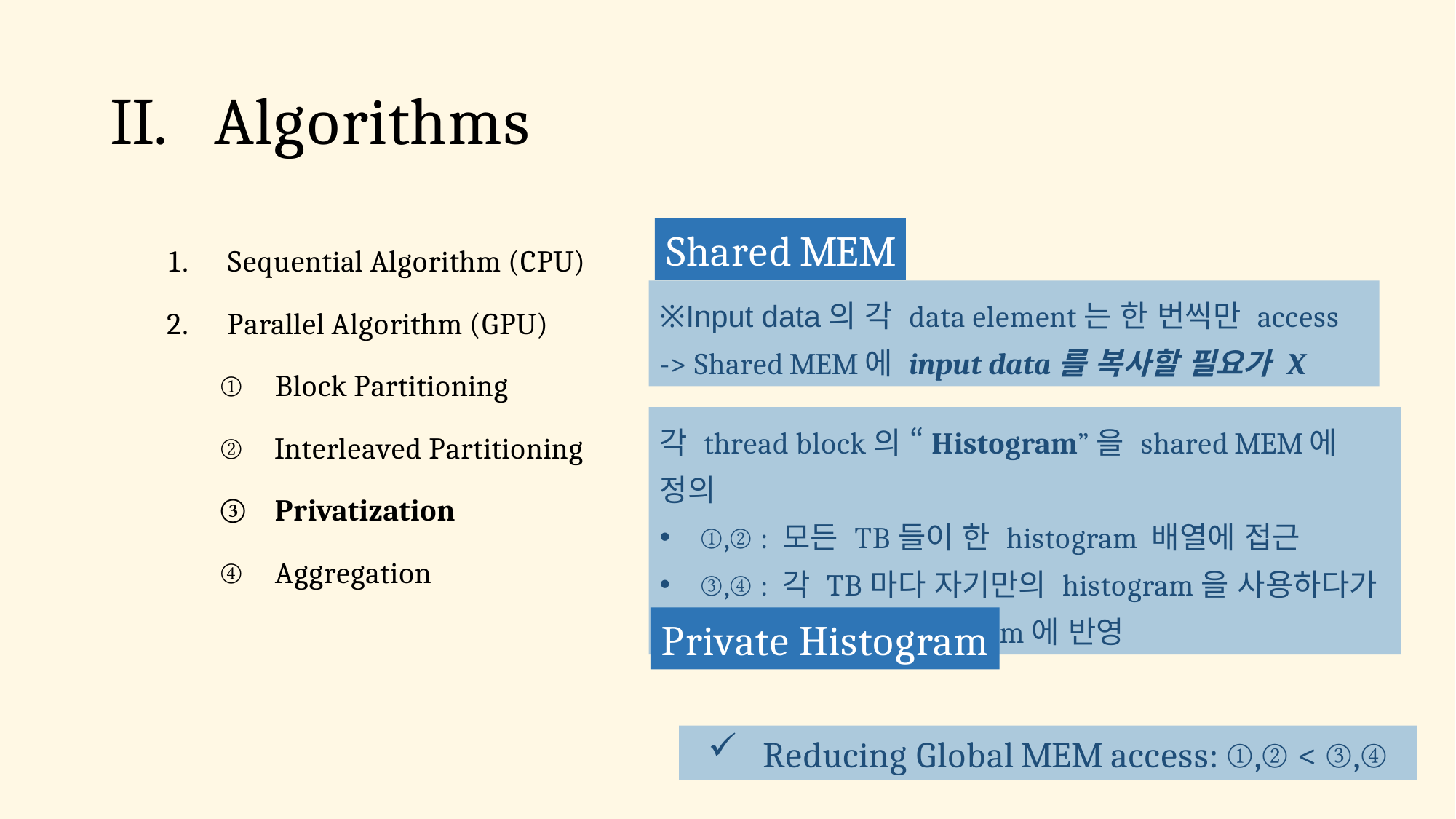

# Algorithms
Sequential Algorithm (CPU)
Parallel Algorithm (GPU)
Block Partitioning
Interleaved Partitioning
Privatization
Aggregation

Shared MEM
※ Input data의 각 data element는 한 번씩만 access
-> Shared MEM에 input data를 복사할 필요가 X
각 thread block의 “Histogram”을 shared MEM에 정의
①,②: 모든 TB들이 한 histogram 배열에 접근
③,④: 각 TB마다 자기만의 histogram을 사용하다가 마지막에 원래 histogram에 반영
Private Histogram
Reducing Global MEM access: ①,② < ③,④